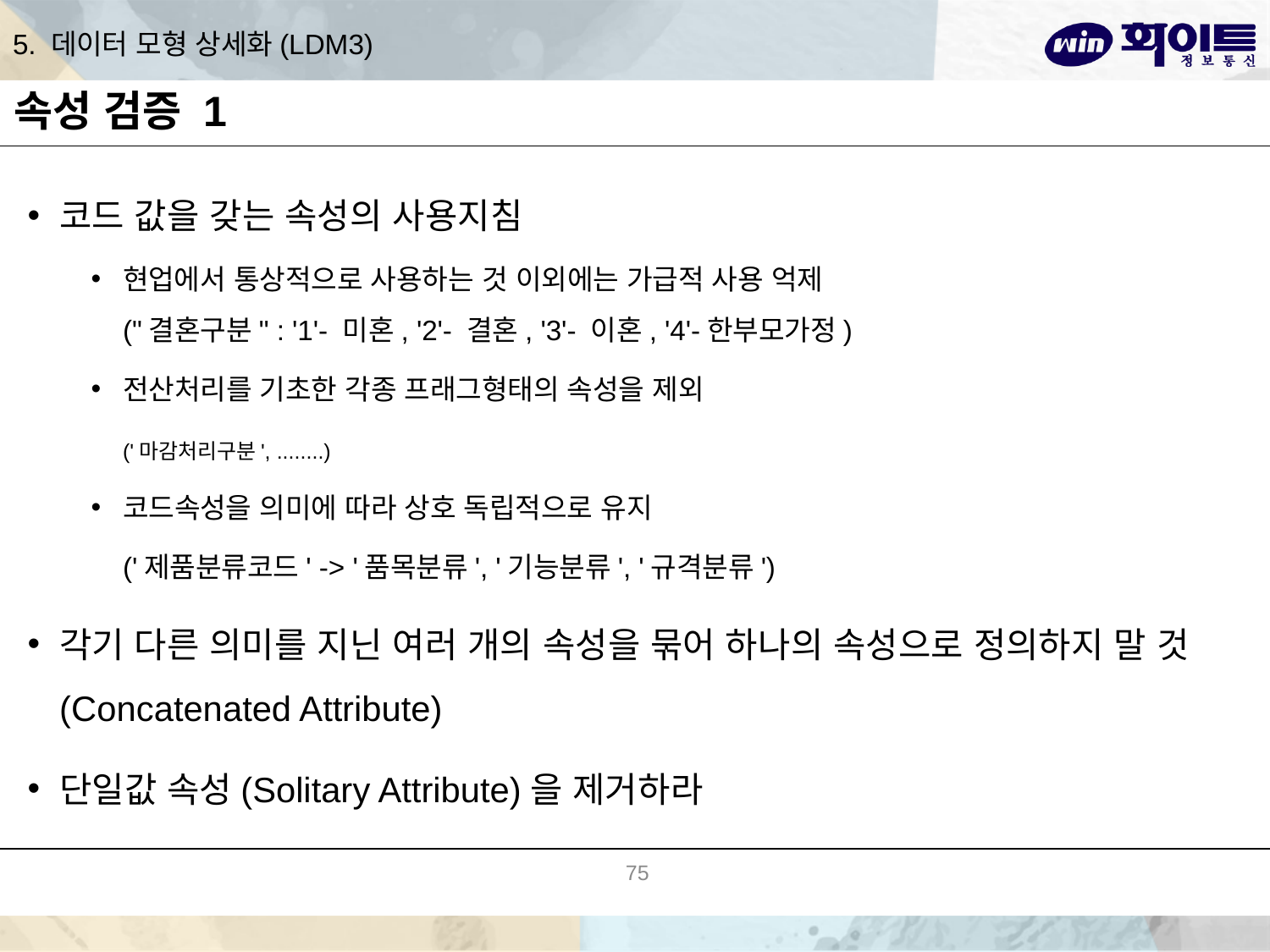

# 5. 데이터 모형 상세화(LDM3)
속성 검증 1
코드 값을 갖는 속성의 사용지침
현업에서 통상적으로 사용하는 것 이외에는 가급적 사용 억제
("결혼구분" : '1'- 미혼, '2'- 결혼, '3'- 이혼, '4'-한부모가정)
전산처리를 기초한 각종 프래그형태의 속성을 제외
	('마감처리구분', ........)
코드속성을 의미에 따라 상호 독립적으로 유지
	('제품분류코드' -> '품목분류', '기능분류', '규격분류')
각기 다른 의미를 지닌 여러 개의 속성을 묶어 하나의 속성으로 정의하지 말 것 (Concatenated Attribute)
단일값 속성(Solitary Attribute)을 제거하라
75